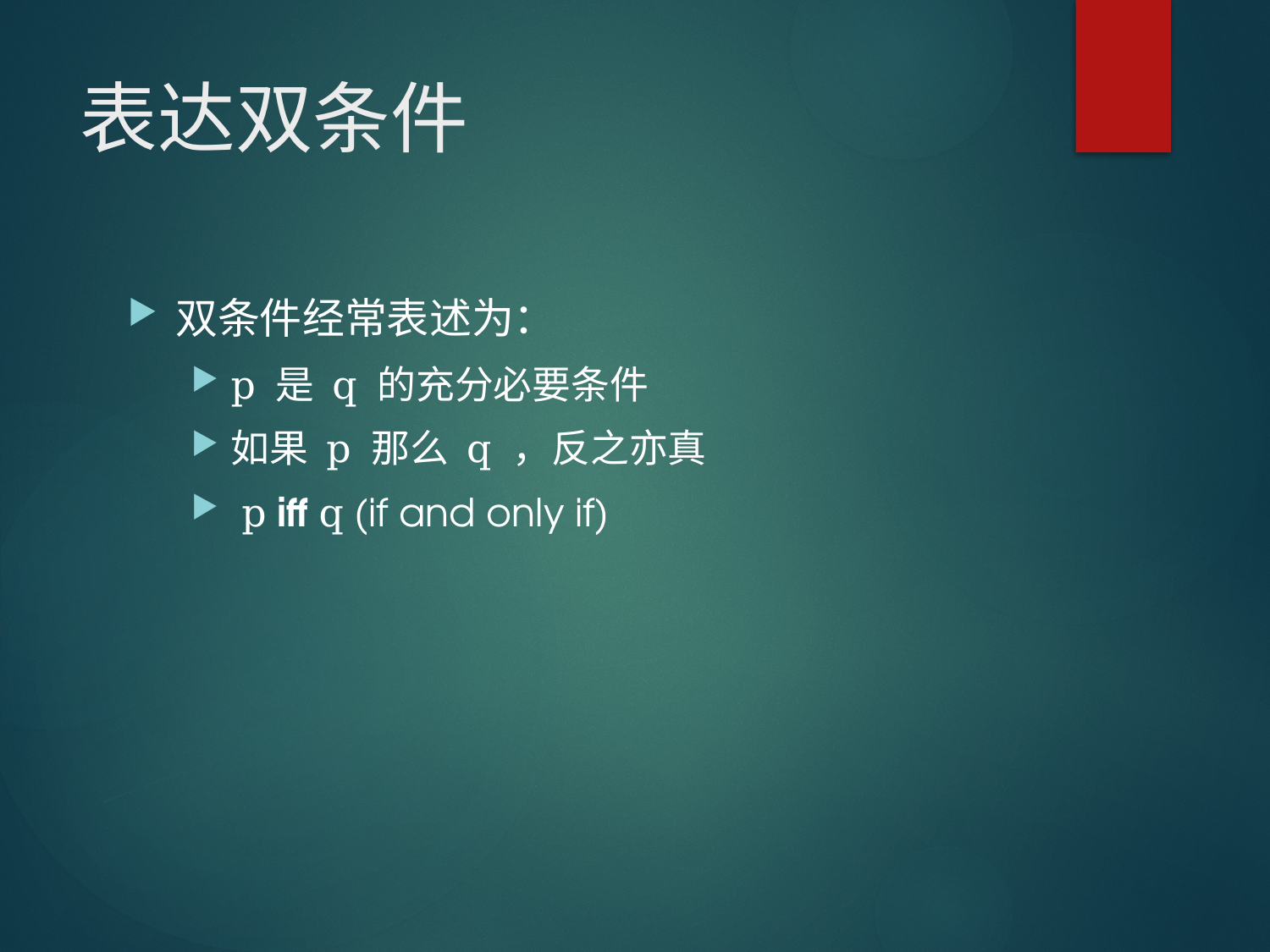

# 表达双条件
双条件经常表述为：
p 是 q 的充分必要条件
如果 p 那么 q ，反之亦真
 p iff q (if and only if)